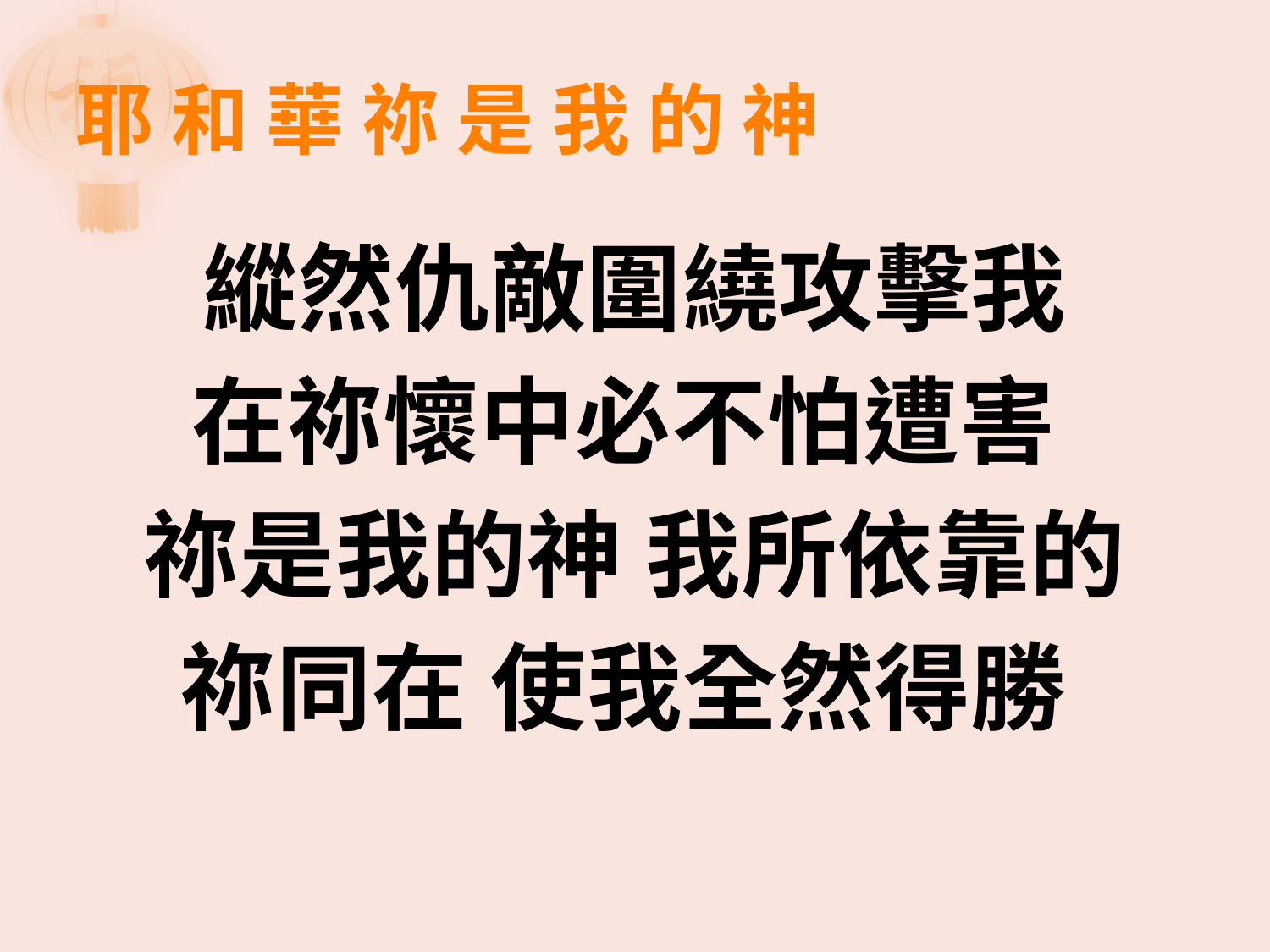

# 耶 和 華 祢 是 我 的 神
縱然仇敵圍繞攻擊我
在祢懷中必不怕遭害
祢是我的神 我所依靠的
祢同在 使我全然得勝